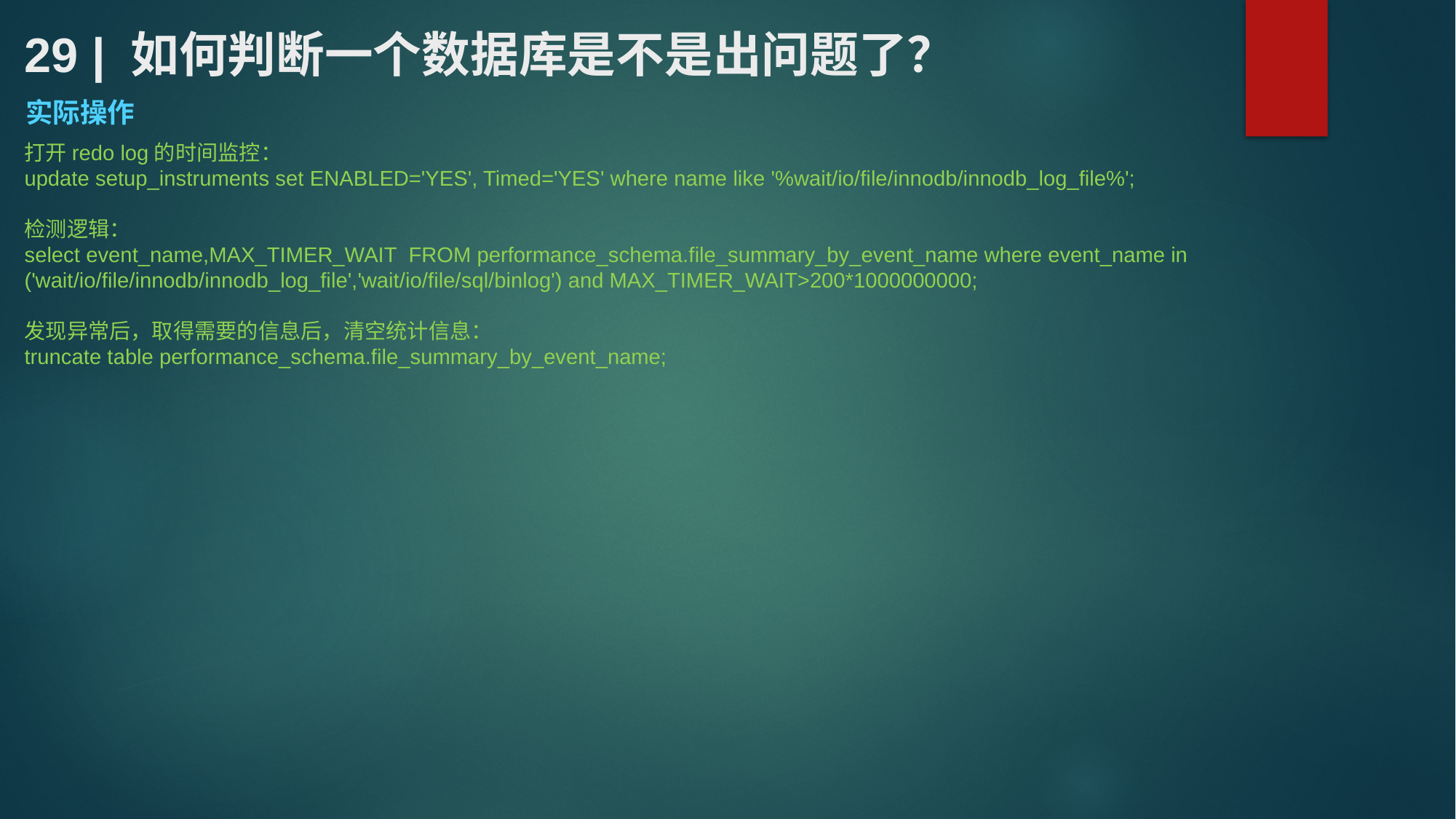

# 29 | 如何判断一个数据库是不是出问题了？
实际操作
打开redo log的时间监控：
update setup_instruments set ENABLED='YES', Timed='YES' where name like '%wait/io/file/innodb/innodb_log_file%';

检测逻辑：
select event_name,MAX_TIMER_WAIT  FROM performance_schema.file_summary_by_event_name where event_name in ('wait/io/file/innodb/innodb_log_file','wait/io/file/sql/binlog') and MAX_TIMER_WAIT>200*1000000000;

发现异常后，取得需要的信息后，清空统计信息：
truncate table performance_schema.file_summary_by_event_name;